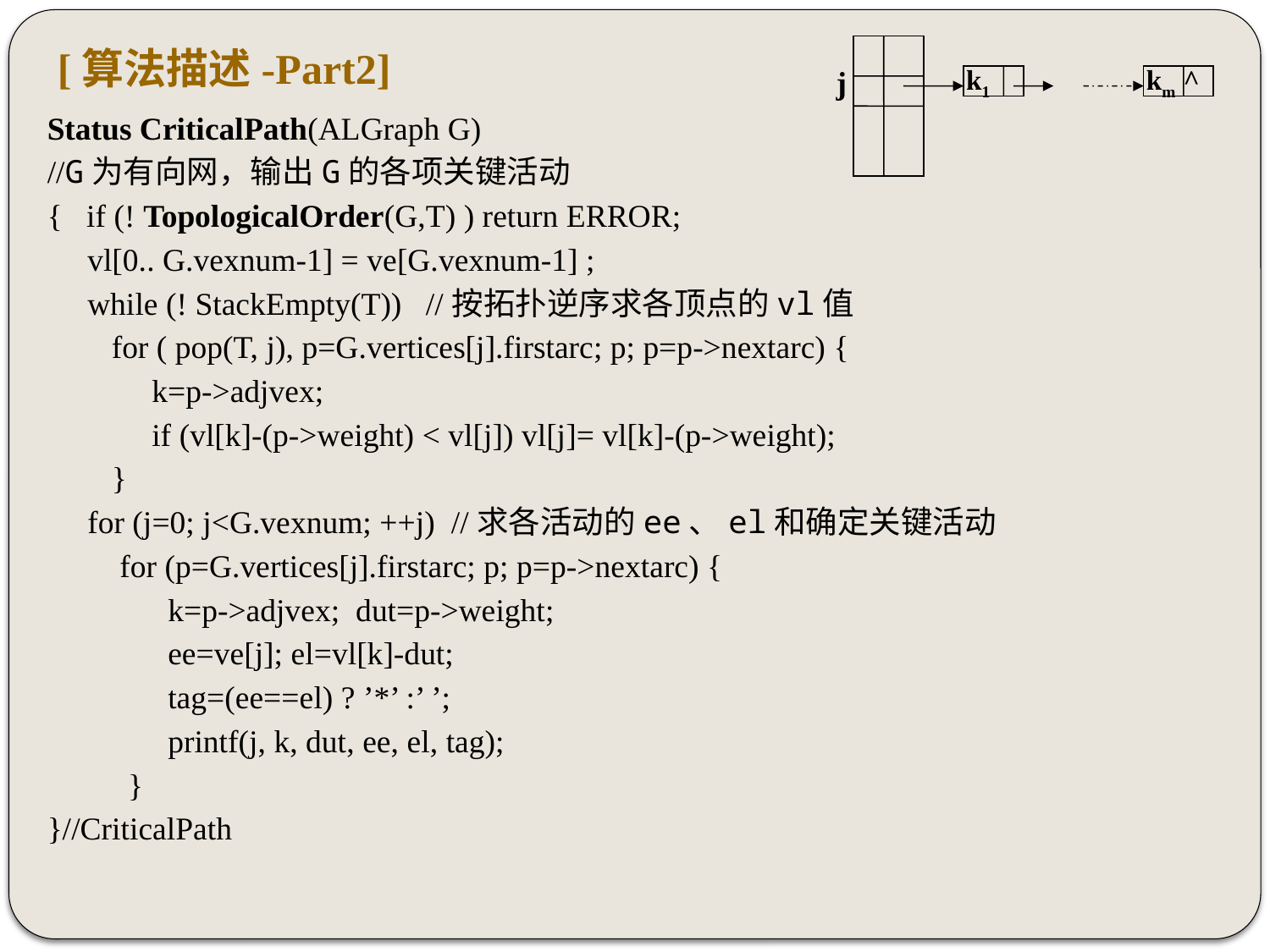

[算法描述-Part2]

j
k1
km  ^

Status CriticalPath(ALGraph G)
//G为有向网，输出G的各项关键活动
{   if (! TopologicalOrder(G,T) ) return ERROR;
     vl[0.. G.vexnum-1] = ve[G.vexnum-1] ;
     while (! StackEmpty(T))   //按拓扑逆序求各顶点的vl值
        for ( pop(T, j), p=G.vertices[j].firstarc; p; p=p->nextarc) {
             k=p->adjvex;
             if (vl[k]-(p->weight) < vl[j]) vl[j]= vl[k]-(p->weight);
        }
     for (j=0; j<G.vexnum; ++j)  //求各活动的ee、el和确定关键活动
         for (p=G.vertices[j].firstarc; p; p=p->nextarc) {
               k=p->adjvex;  dut=p->weight;
               ee=ve[j]; el=vl[k]-dut;
               tag=(ee==el) ? ’*’ :’ ’;
               printf(j, k, dut, ee, el, tag);
          }
}//CriticalPath